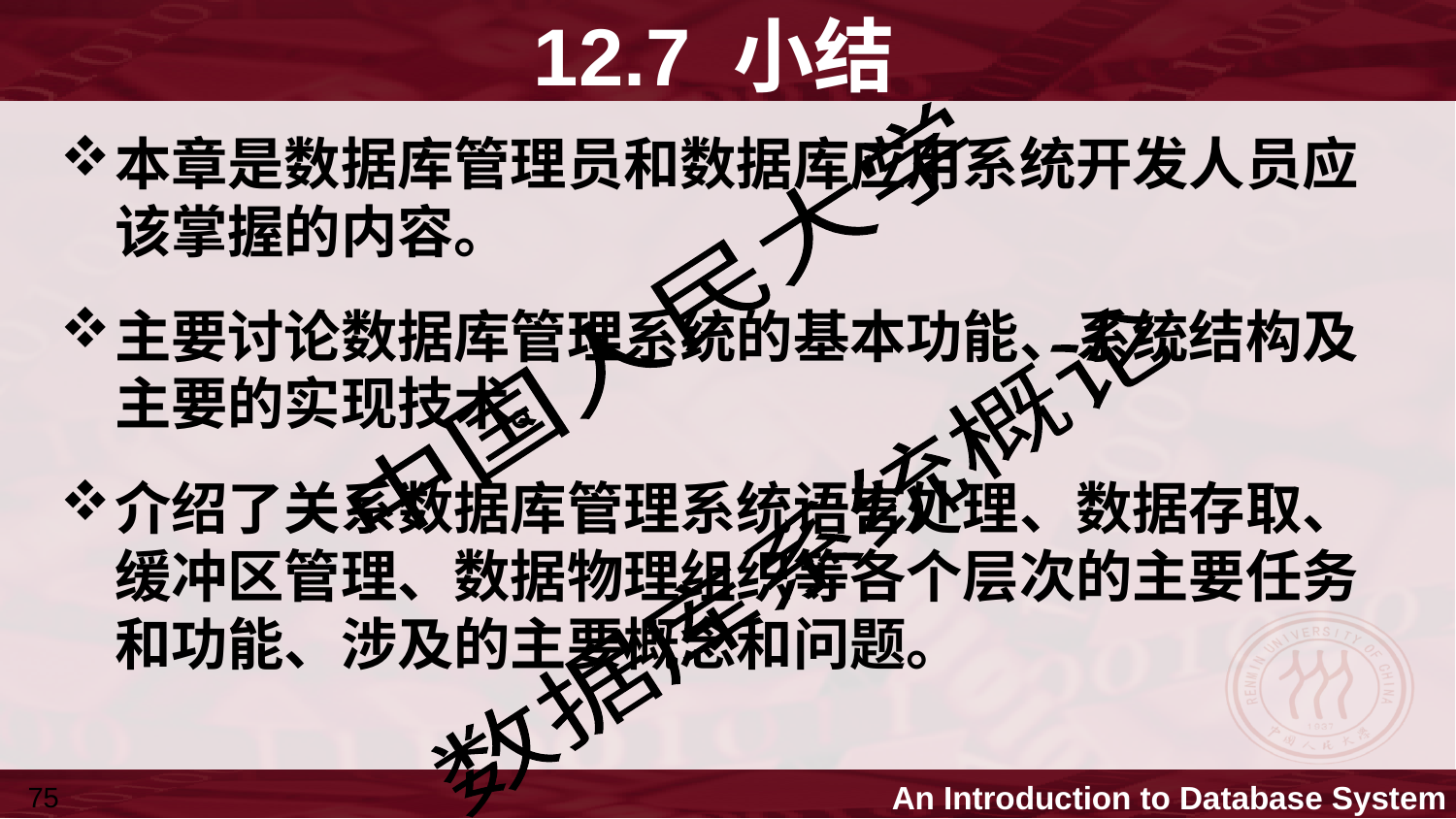

# 12.7 小结
本章是数据库管理员和数据库应用系统开发人员应该掌握的内容。
主要讨论数据库管理系统的基本功能、系统结构及主要的实现技术。
介绍了关系数据库管理系统语言处理、数据存取、缓冲区管理、数据物理组织等各个层次的主要任务和功能、涉及的主要概念和问题。
75